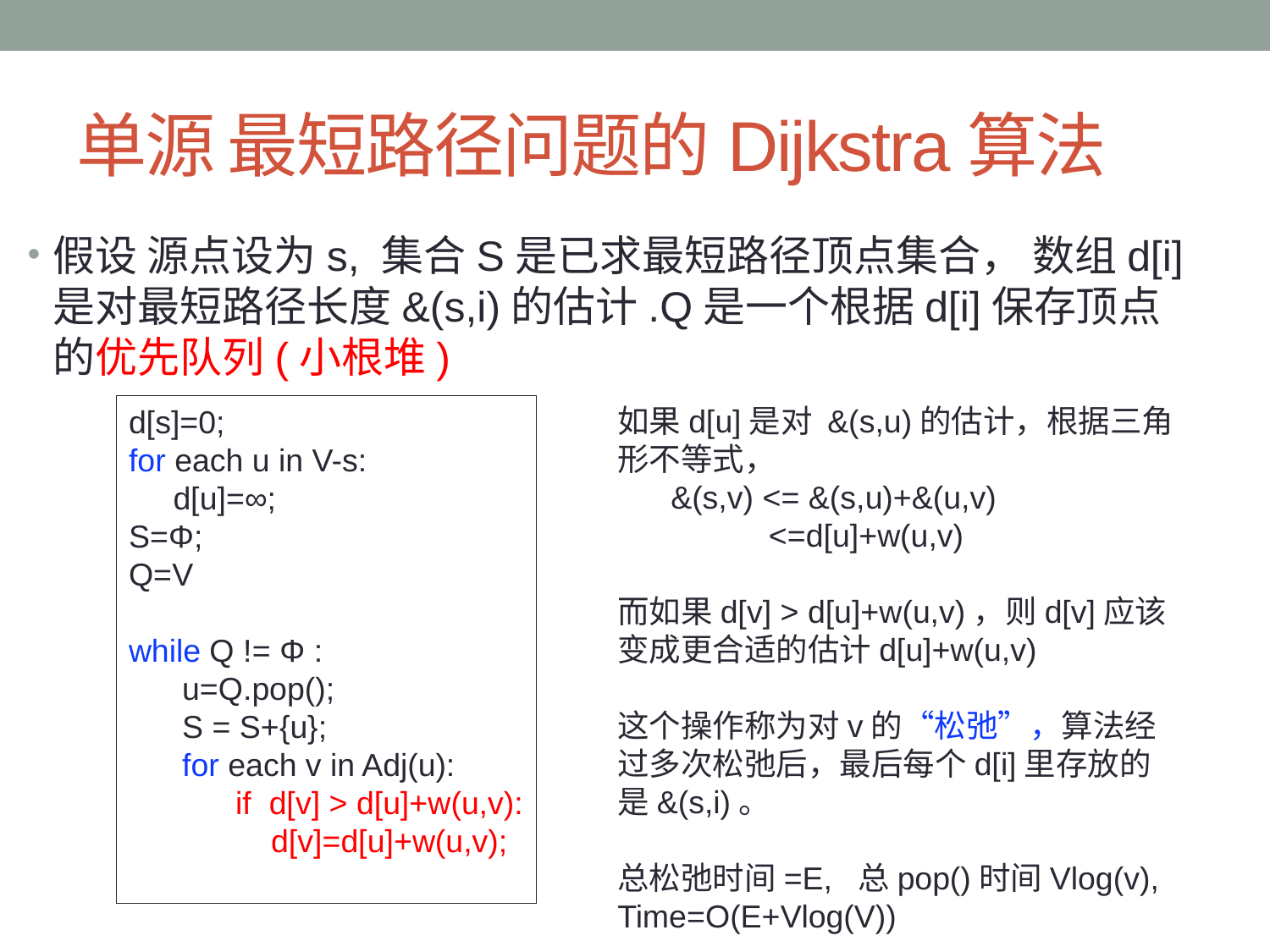

# 单源 最短路径问题的Dijkstra算法
假设 源点设为s, 集合S是已求最短路径顶点集合， 数组d[i]是对最短路径长度&(s,i)的估计.Q是一个根据d[i]保存顶点的优先队列(小根堆)
如果d[u]是对 &(s,u)的估计，根据三角形不等式，
      &(s,v) <= &(s,u)+&(u,v)
                 <=d[u]+w(u,v)

而如果d[v] > d[u]+w(u,v)，则d[v]应该变成更合适的估计d[u]+w(u,v)

这个操作称为对v的“松弛”，算法经过多次松弛后，最后每个d[i]里存放的是&(s,i)。

总松弛时间=E,  总pop()时间Vlog(v),
Time=O(E+Vlog(V))
d[s]=0;
for each u in V-s:
     d[u]=∞;
S=Φ;
Q=V

while Q != Φ :
      u=Q.pop();
      S = S+{u};
      for each v in Adj(u):
            if  d[v] > d[u]+w(u,v):
                d[v]=d[u]+w(u,v);